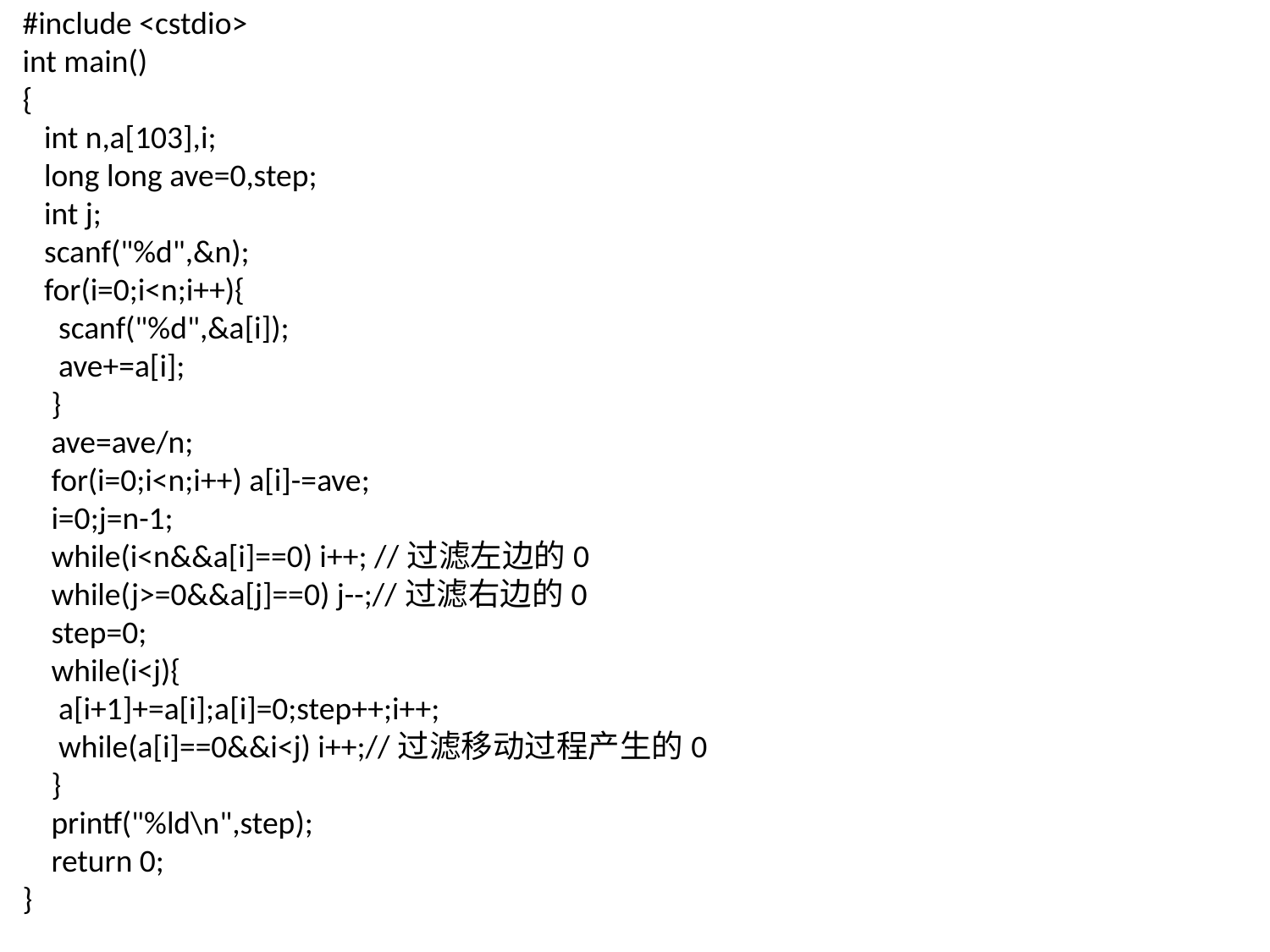

#include <cstdio>
int main()
{
   int n,a[103],i;
   long long ave=0,step;
   int j;
   scanf("%d",&n);
   for(i=0;i<n;i++){
     scanf("%d",&a[i]);
     ave+=a[i];
    }
    ave=ave/n;
    for(i=0;i<n;i++) a[i]-=ave;
    i=0;j=n-1;
    while(i<n&&a[i]==0) i++; //过滤左边的0
    while(j>=0&&a[j]==0) j--;//过滤右边的0
    step=0;
    while(i<j){
     a[i+1]+=a[i];a[i]=0;step++;i++;
     while(a[i]==0&&i<j) i++;//过滤移动过程产生的0
    }
    printf("%ld\n",step);
    return 0;
}